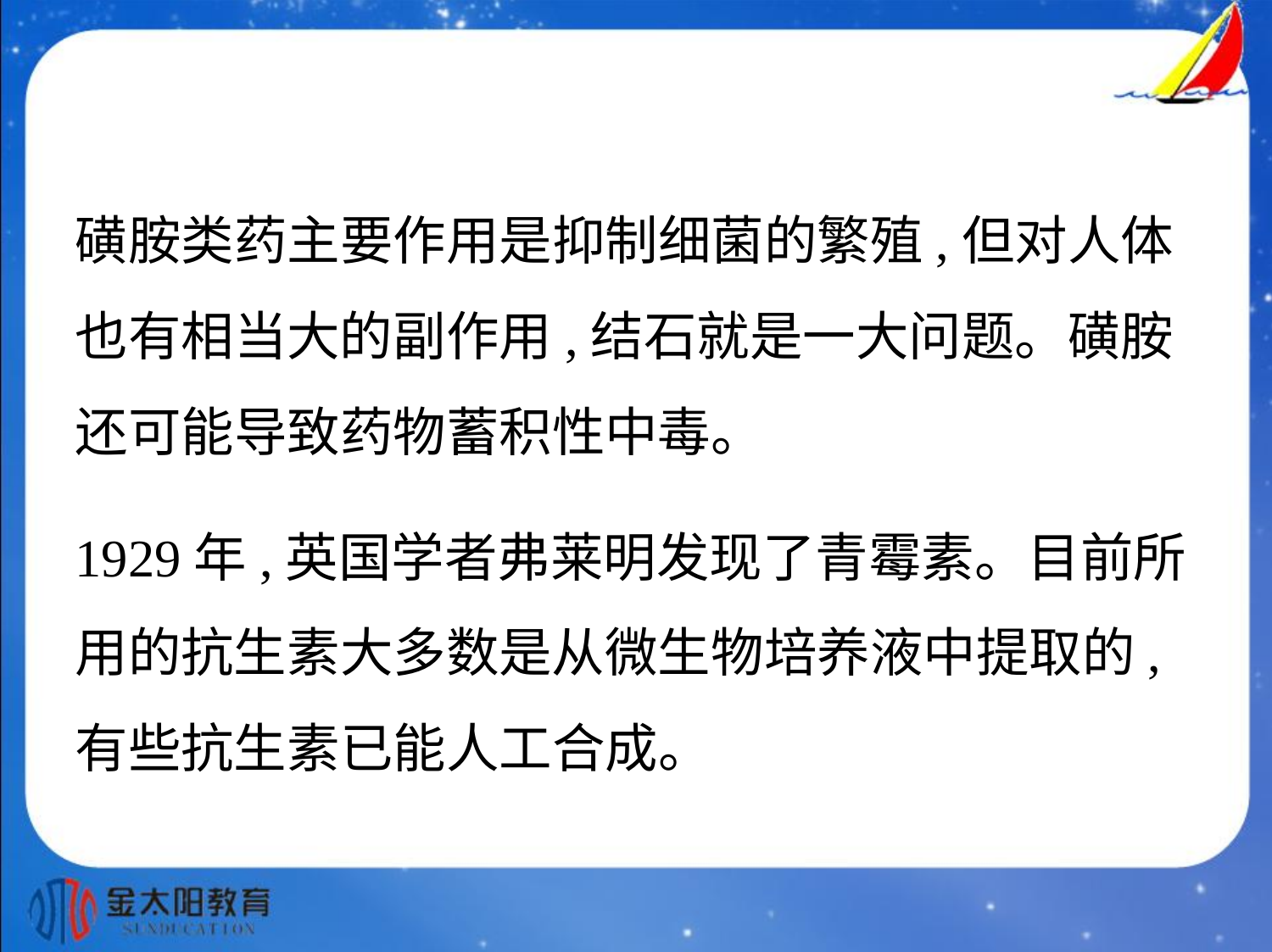

磺胺类药主要作用是抑制细菌的繁殖,但对人体
也有相当大的副作用,结石就是一大问题。磺胺
还可能导致药物蓄积性中毒。
1929年,英国学者弗莱明发现了青霉素。目前所
用的抗生素大多数是从微生物培养液中提取的,
有些抗生素已能人工合成。